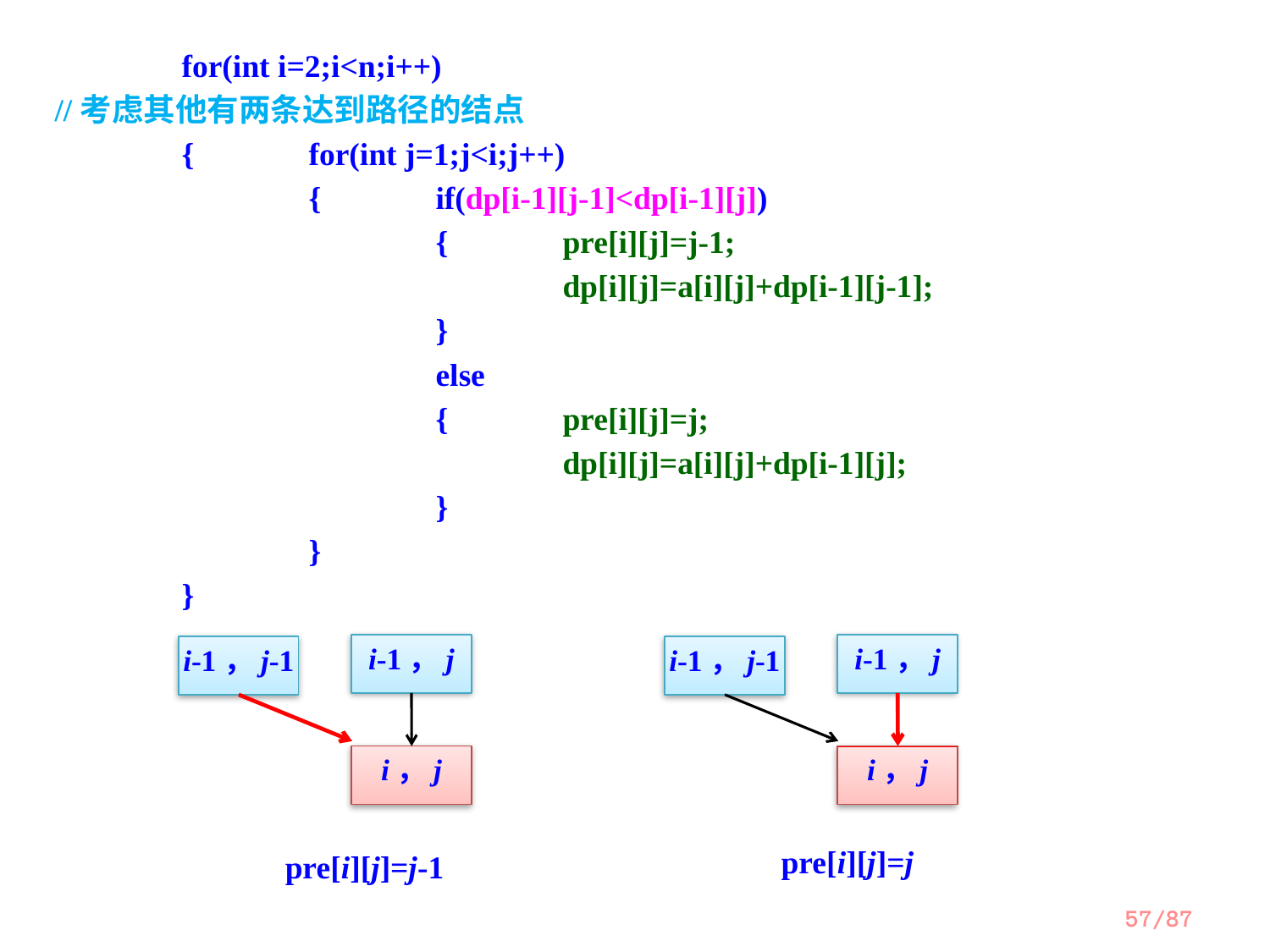

for(int i=2;i<n;i++)						//考虑其他有两条达到路径的结点
	{	for(int j=1;j<i;j++)
		{	if(dp[i-1][j-1]<dp[i-1][j])
			{	pre[i][j]=j-1;
				dp[i][j]=a[i][j]+dp[i-1][j-1];
			}
			else
			{	pre[i][j]=j;
				dp[i][j]=a[i][j]+dp[i-1][j];
			}
		}
	}
i-1，j
i-1，j-1

i，j
pre[i][j]=j-1
i-1，j
i-1，j-1

i，j
pre[i][j]=j
57/87